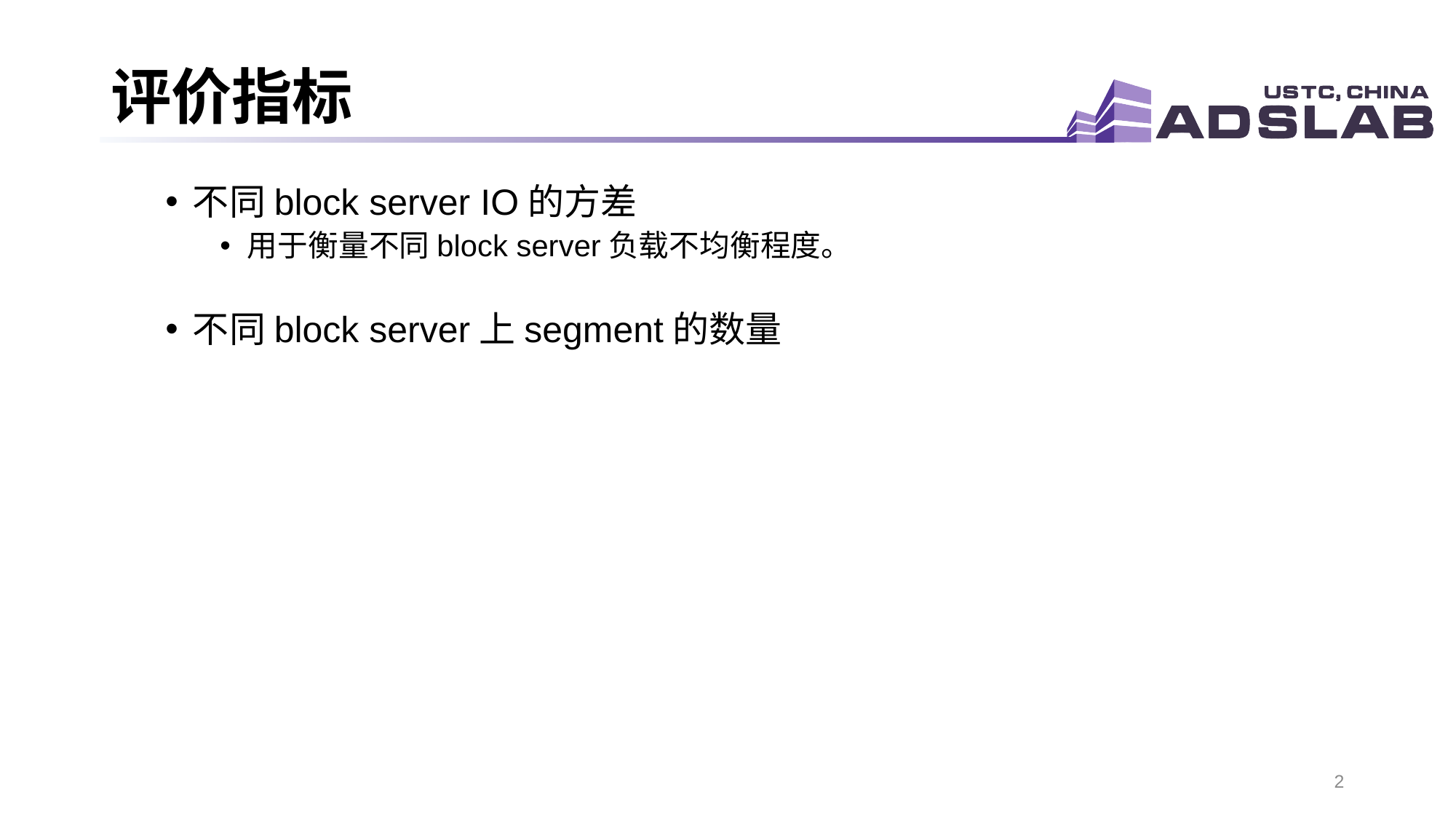

# 评价指标
不同block server IO的方差
用于衡量不同block server负载不均衡程度。

不同block server上segment的数量

2